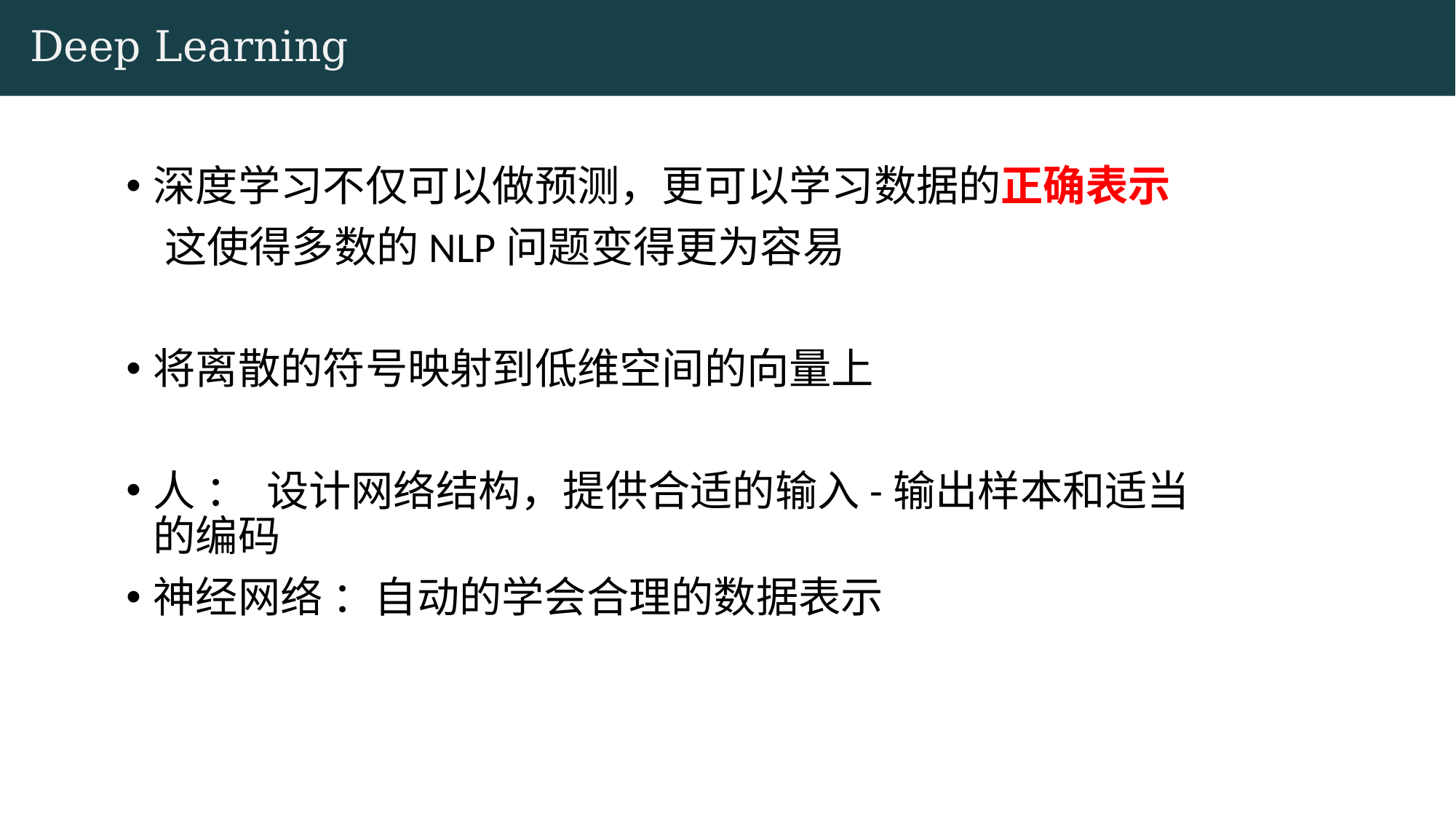

# Deep Learning
深度学习不仅可以做预测，更可以学习数据的正确表示
   这使得多数的NLP问题变得更为容易

将离散的符号映射到低维空间的向量上

人 ：  设计网络结构，提供合适的输入-输出样本和适当的编码
神经网络 ：自动的学会合理的数据表示